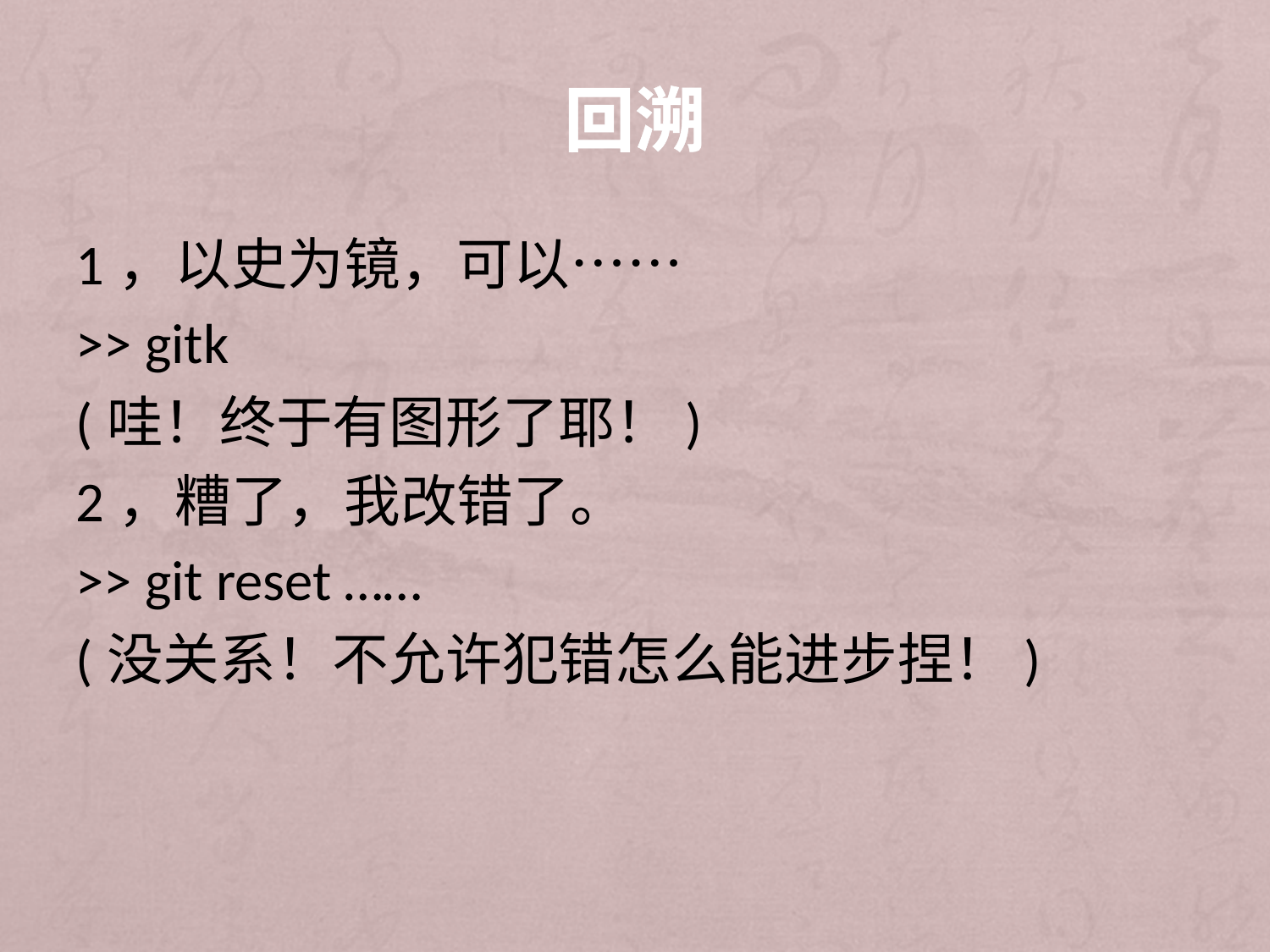

# 回溯
1，以史为镜，可以……
>> gitk
(哇！终于有图形了耶！)
2，糟了，我改错了。
>> git reset ……
(没关系！不允许犯错怎么能进步捏！)